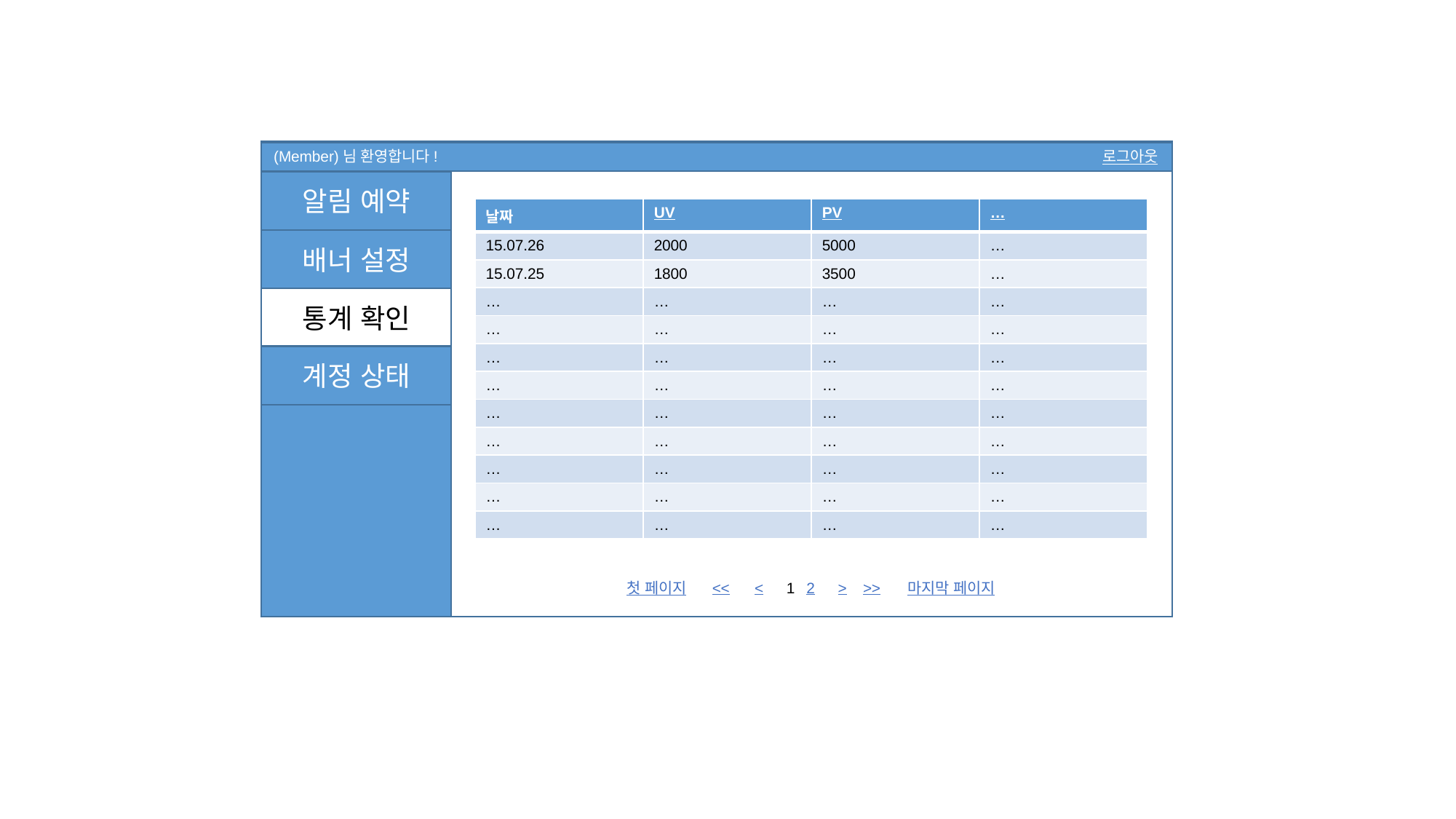

(Member)님 환영합니다!
로그아웃

알림 예약
배너 설정
통계 확인
계정 상태
마지막 페이지
첫 페이지
>>
1
>
<<
<
2
| 날짜 | UV | PV | … |
| --- | --- | --- | --- |
| 15.07.26 | 2000 | 5000 | … |
| 15.07.25 | 1800 | 3500 | … |
| … | … | … | … |
| … | … | … | … |
| … | … | … | … |
| … | … | … | … |
| … | … | … | … |
| … | … | … | … |
| … | … | … | … |
| … | … | … | … |
| … | … | … | … |